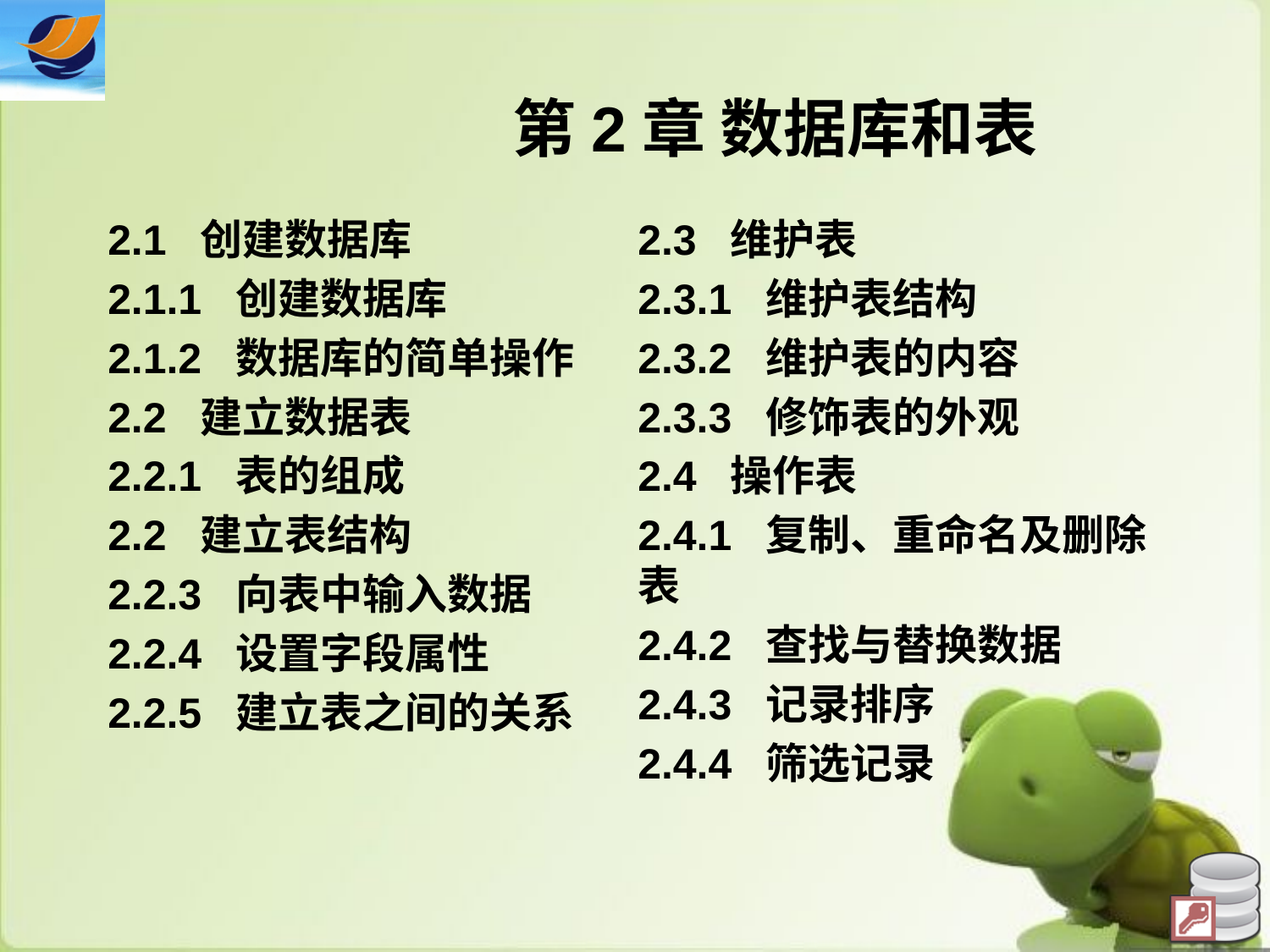

# 第2章 数据库和表
2.1  创建数据库
2.1.1  创建数据库
2.1.2  数据库的简单操作
2.2  建立数据表
2.2.1  表的组成
2.2  建立表结构
2.2.3  向表中输入数据
2.2.4  设置字段属性
2.2.5  建立表之间的关系
2.3  维护表
2.3.1  维护表结构
2.3.2  维护表的内容
2.3.3  修饰表的外观
2.4  操作表
2.4.1  复制、重命名及删除表
2.4.2  查找与替换数据
2.4.3  记录排序
2.4.4  筛选记录